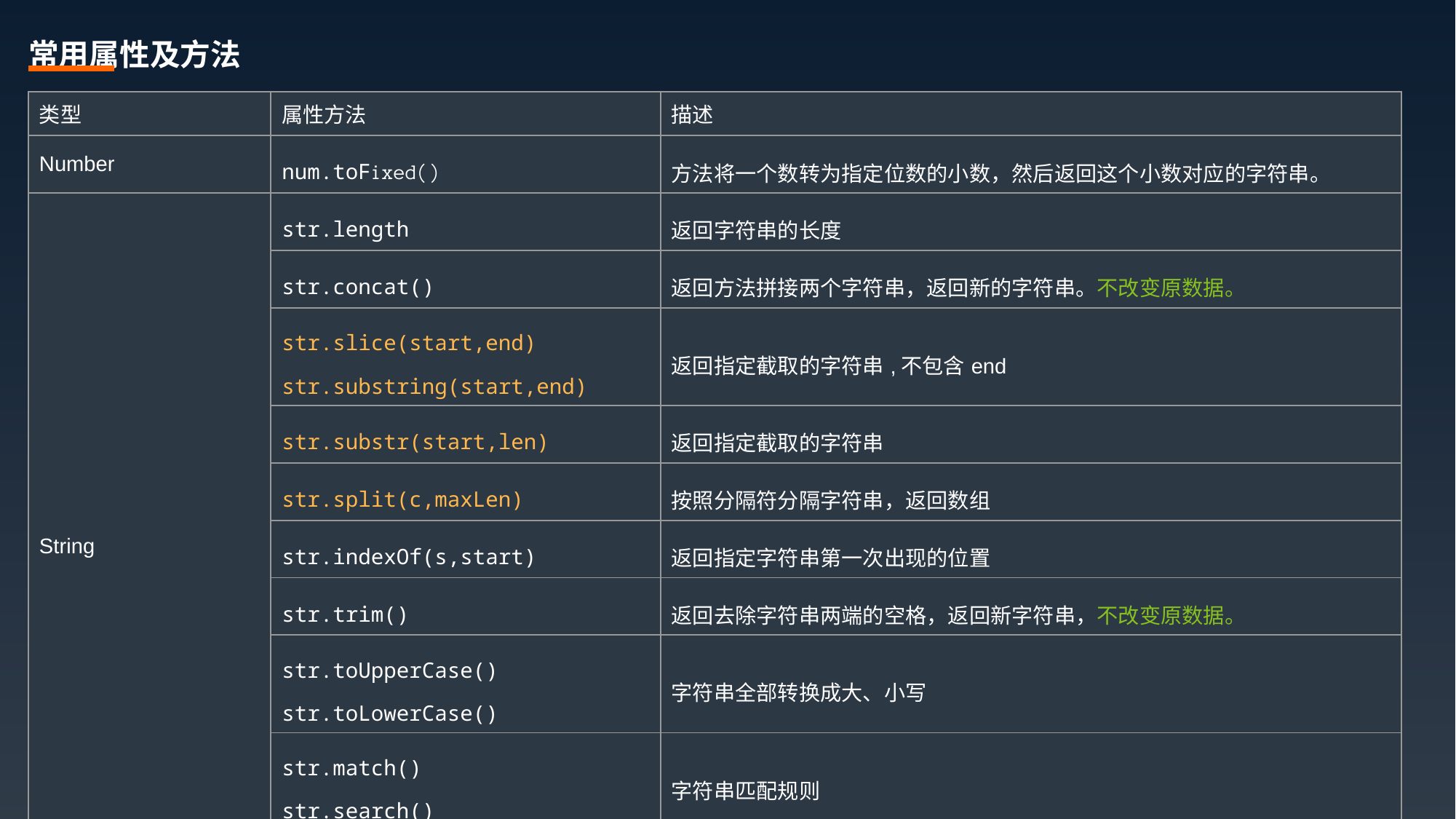

常用属性及方法
| 类型 | 属性方法 | 描述 |
| --- | --- | --- |
| Number | num.toFixed() | 方法将一个数转为指定位数的小数，然后返回这个小数对应的字符串。 |
| String | str.length | 返回字符串的长度 |
|  | str.concat() | 返回方法拼接两个字符串，返回新的字符串。不改变原数据。 |
|  | str.slice(start,end) str.substring(start,end) | 返回指定截取的字符串,不包含end |
|  | str.substr(start,len) | 返回指定截取的字符串 |
|  | str.split(c,maxLen) | 按照分隔符分隔字符串，返回数组 |
|  | str.indexOf(s,start) | 返回指定字符串第一次出现的位置 |
|  | str.trim() | 返回去除字符串两端的空格，返回新字符串，不改变原数据。 |
|  | str.toUpperCase() str.toLowerCase() | 字符串全部转换成大、小写 |
|  | str.match() str.search() | 字符串匹配规则 |
|  | str.replace(reg,s) | 字符串替换 |